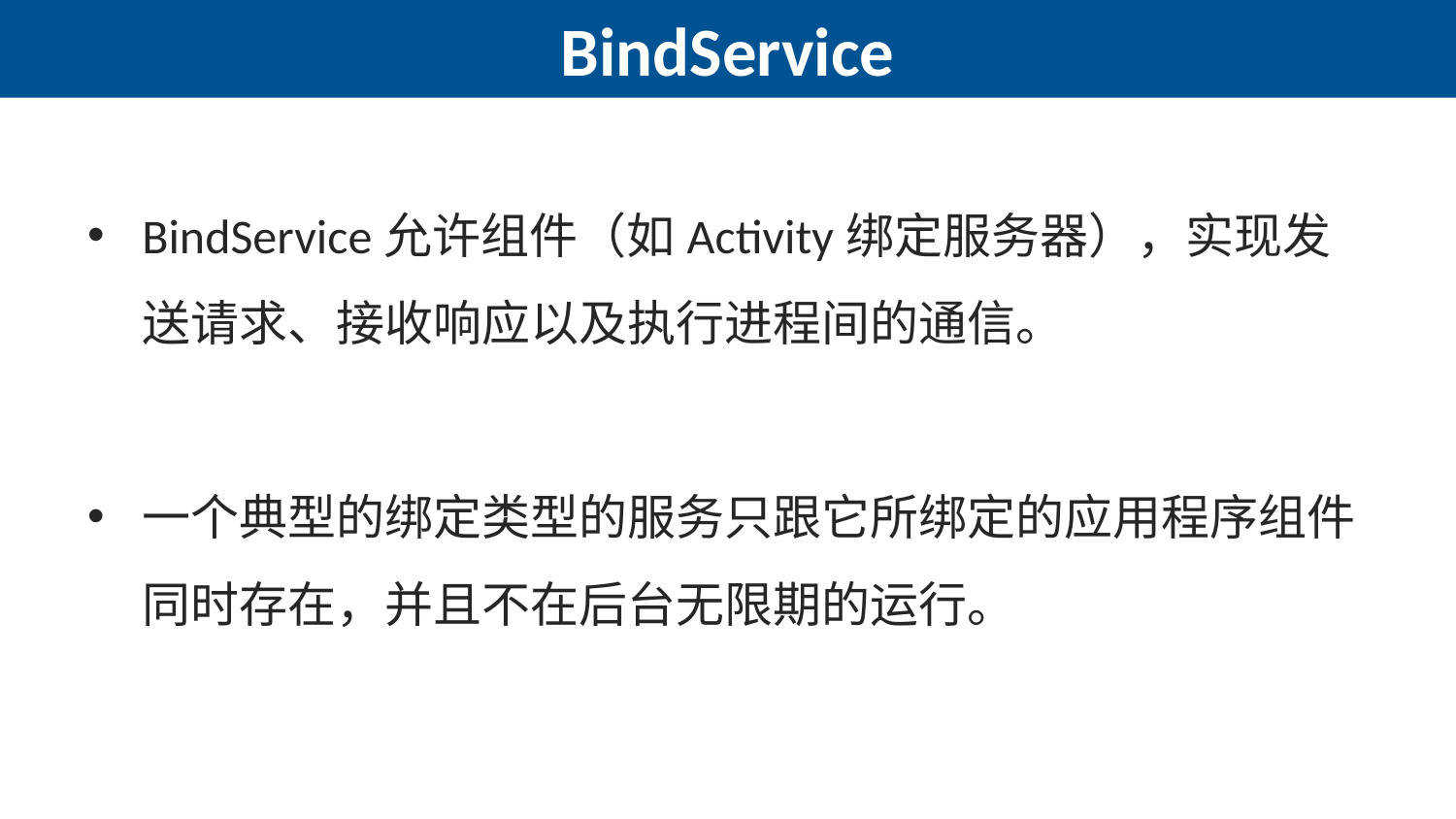

# BindService
BindService允许组件（如Activity绑定服务器），实现发送请求、接收响应以及执行进程间的通信。

一个典型的绑定类型的服务只跟它所绑定的应用程序组件同时存在，并且不在后台无限期的运行。